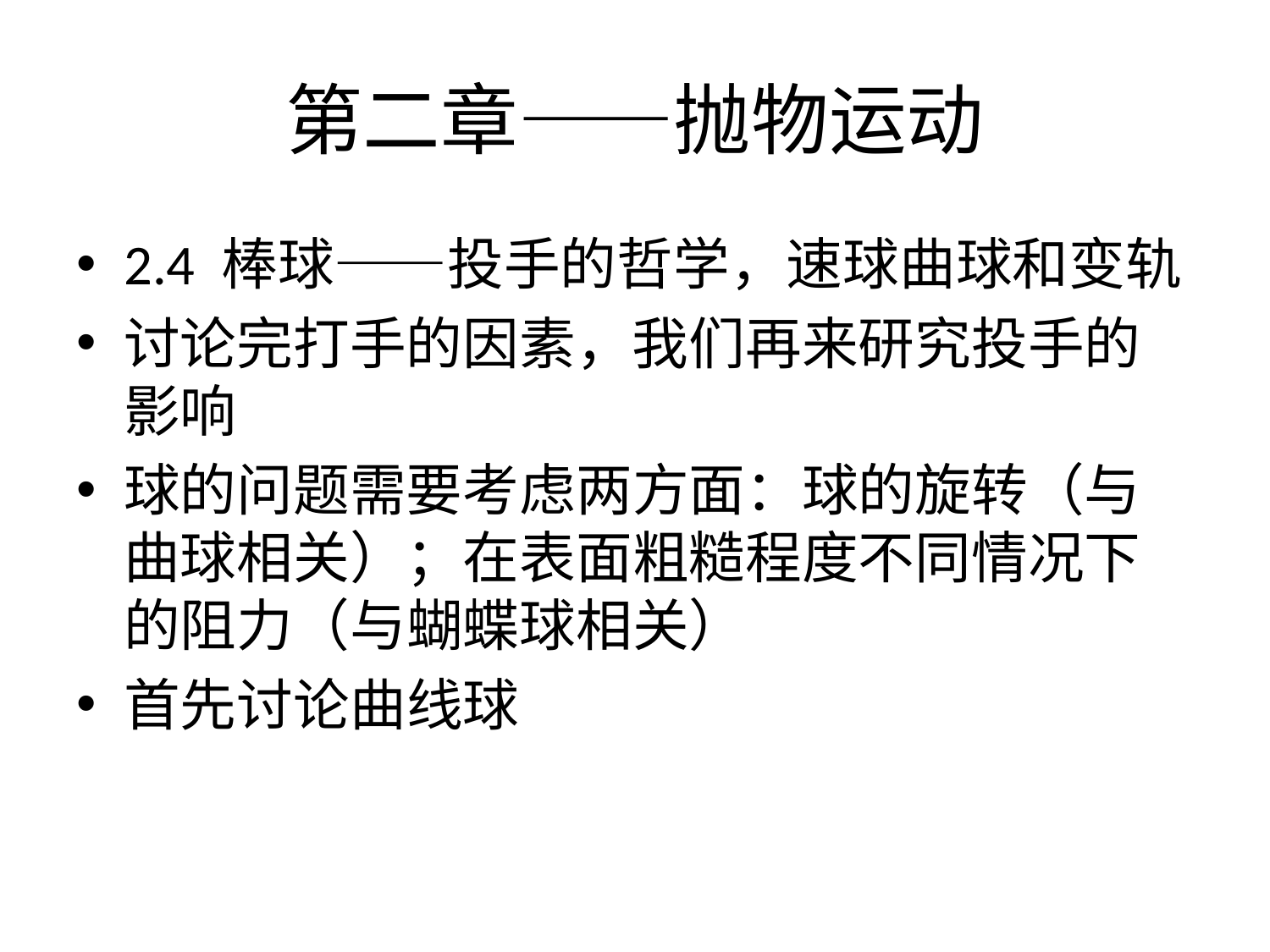

# 第二章——抛物运动
2.4 棒球——投手的哲学，速球曲球和变轨
讨论完打手的因素，我们再来研究投手的影响
球的问题需要考虑两方面：球的旋转（与曲球相关）；在表面粗糙程度不同情况下的阻力（与蝴蝶球相关）
首先讨论曲线球